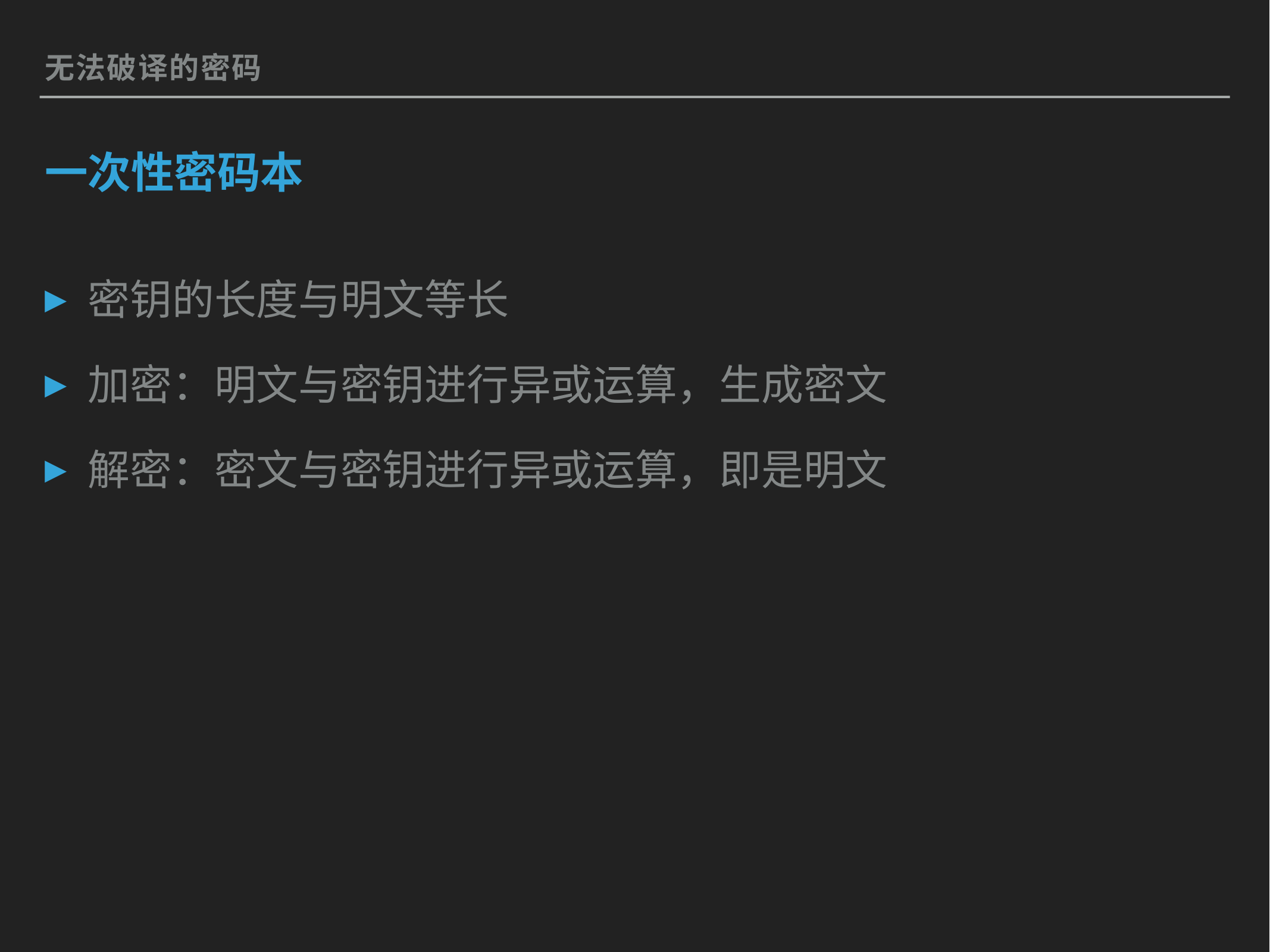

无法破译的密码
# 一次性密码本
密钥的长度与明文等长
加密：明文与密钥进行异或运算，生成密文
解密：密文与密钥进行异或运算，即是明文